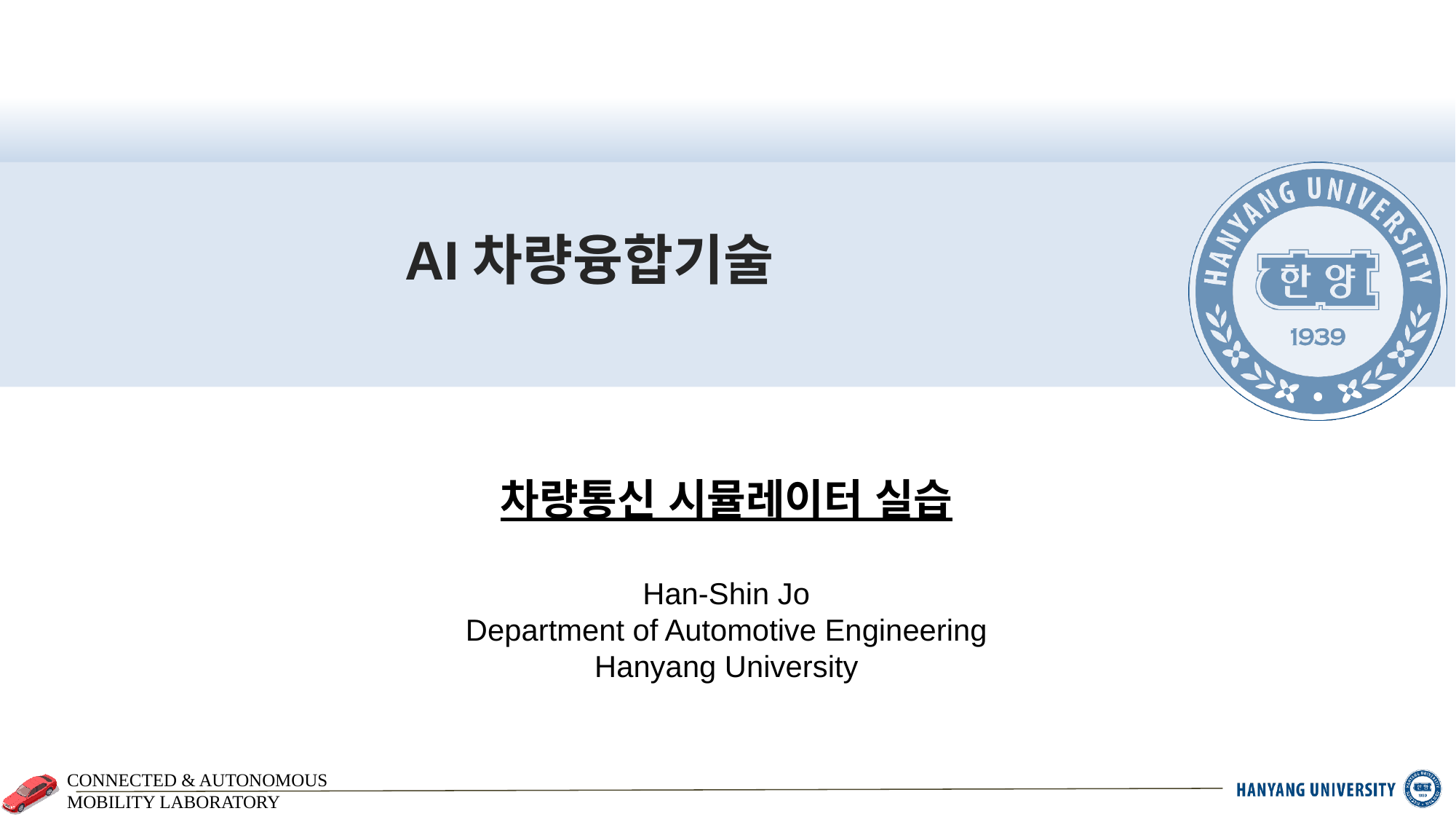

# AI차량융합기술
차량통신 시뮬레이터 실습

Han-Shin Jo
Department of Automotive Engineering
Hanyang University